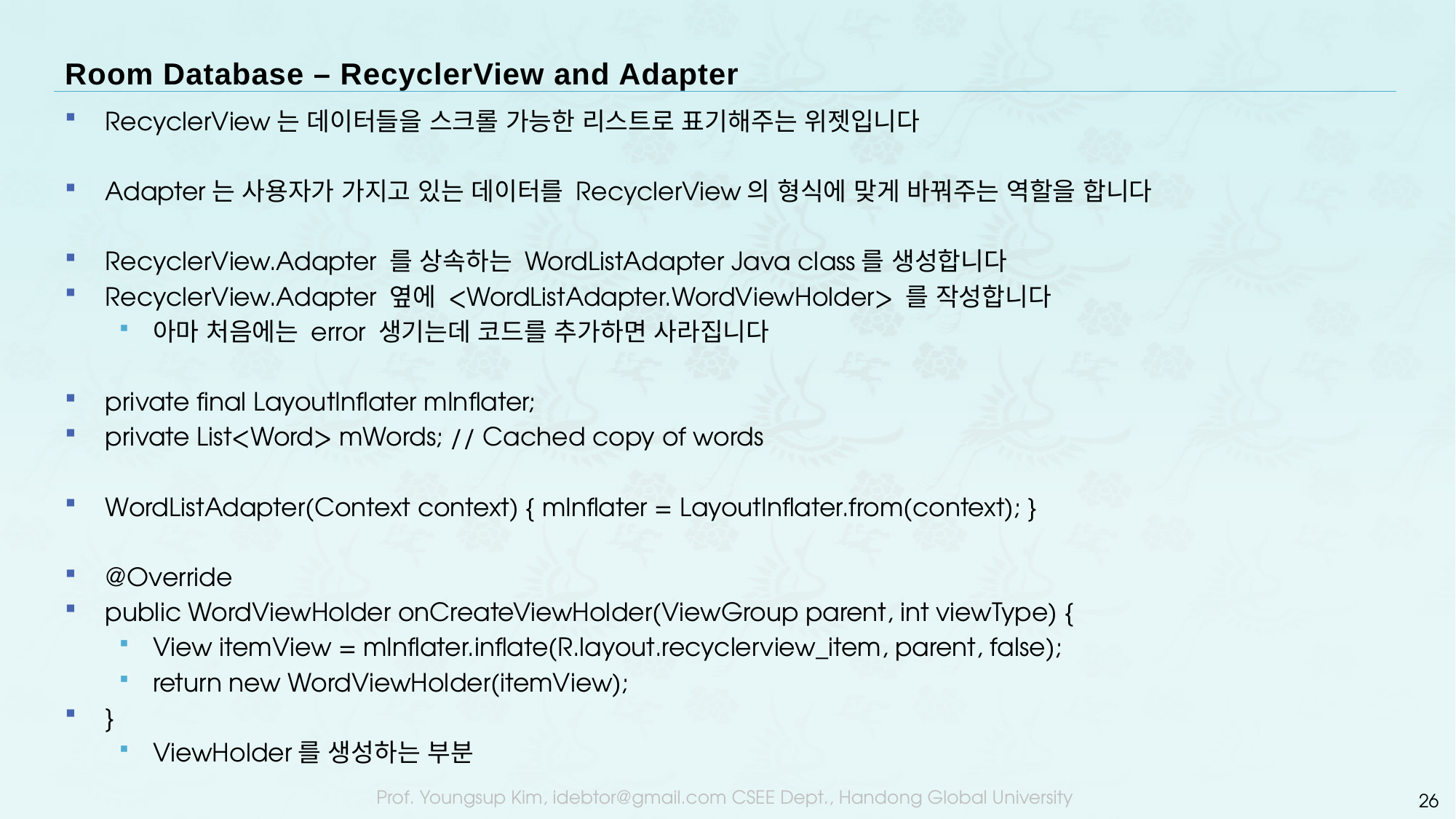

# Room Database – RecyclerView and Adapter
RecyclerView는 데이터들을 스크롤 가능한 리스트로 표기해주는 위젯입니다

Adapter는 사용자가 가지고 있는 데이터를 RecyclerView의 형식에 맞게 바꿔주는 역할을 합니다

RecyclerView.Adapter 를 상속하는 WordListAdapter Java class를 생성합니다
RecyclerView.Adapter 옆에 <WordListAdapter.WordViewHolder> 를 작성합니다
아마 처음에는 error 생기는데 코드를 추가하면 사라집니다

private final LayoutInflater mInflater;
private List<Word> mWords; // Cached copy of words

WordListAdapter(Context context) { mInflater = LayoutInflater.from(context); }

@Override
public WordViewHolder onCreateViewHolder(ViewGroup parent, int viewType) {
View itemView = mInflater.inflate(R.layout.recyclerview_item, parent, false);
return new WordViewHolder(itemView);
}
ViewHolder를 생성하는 부분
26